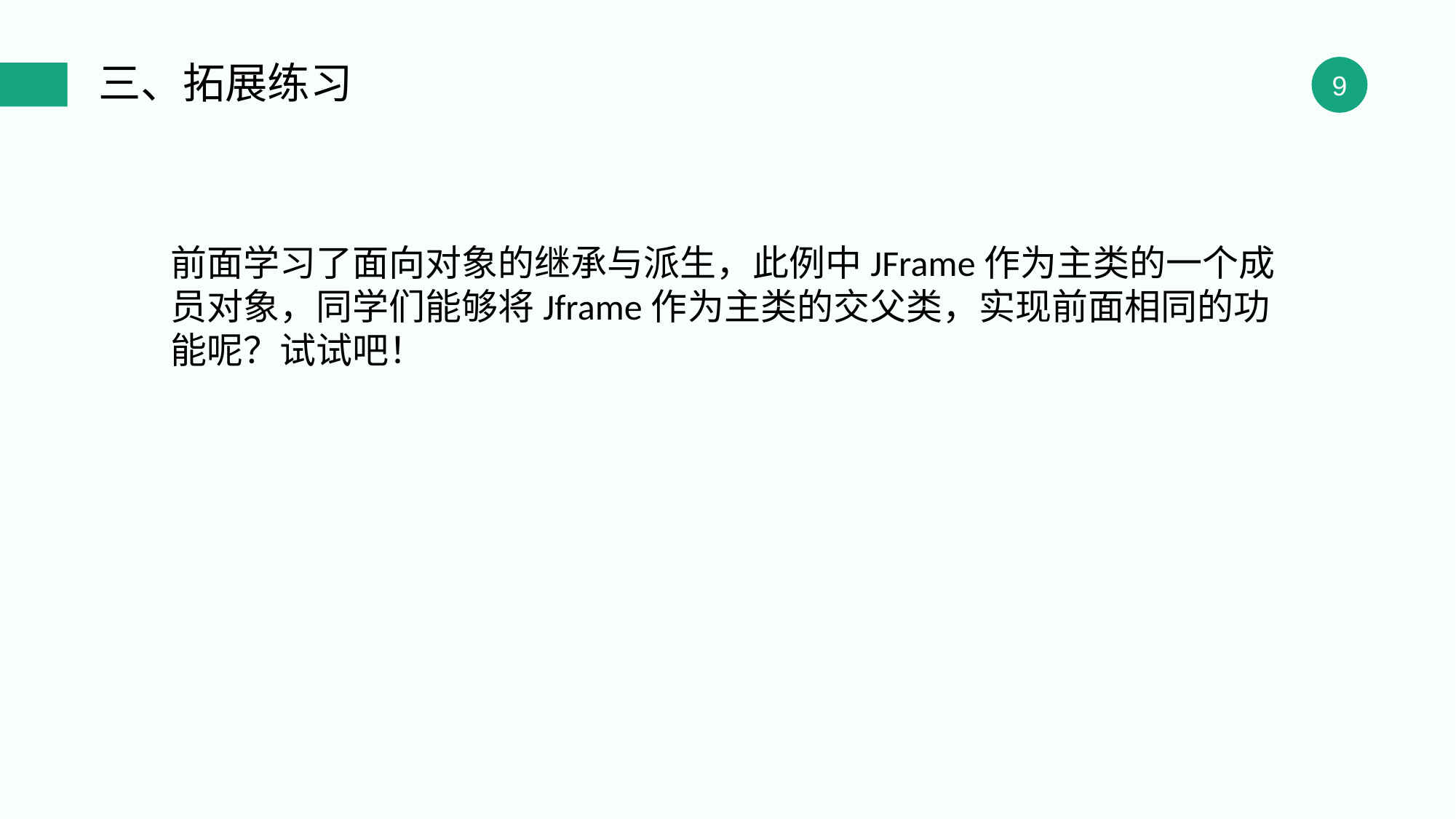

三、拓展练习
前面学习了面向对象的继承与派生，此例中JFrame作为主类的一个成员对象，同学们能够将Jframe作为主类的交父类，实现前面相同的功能呢？试试吧！